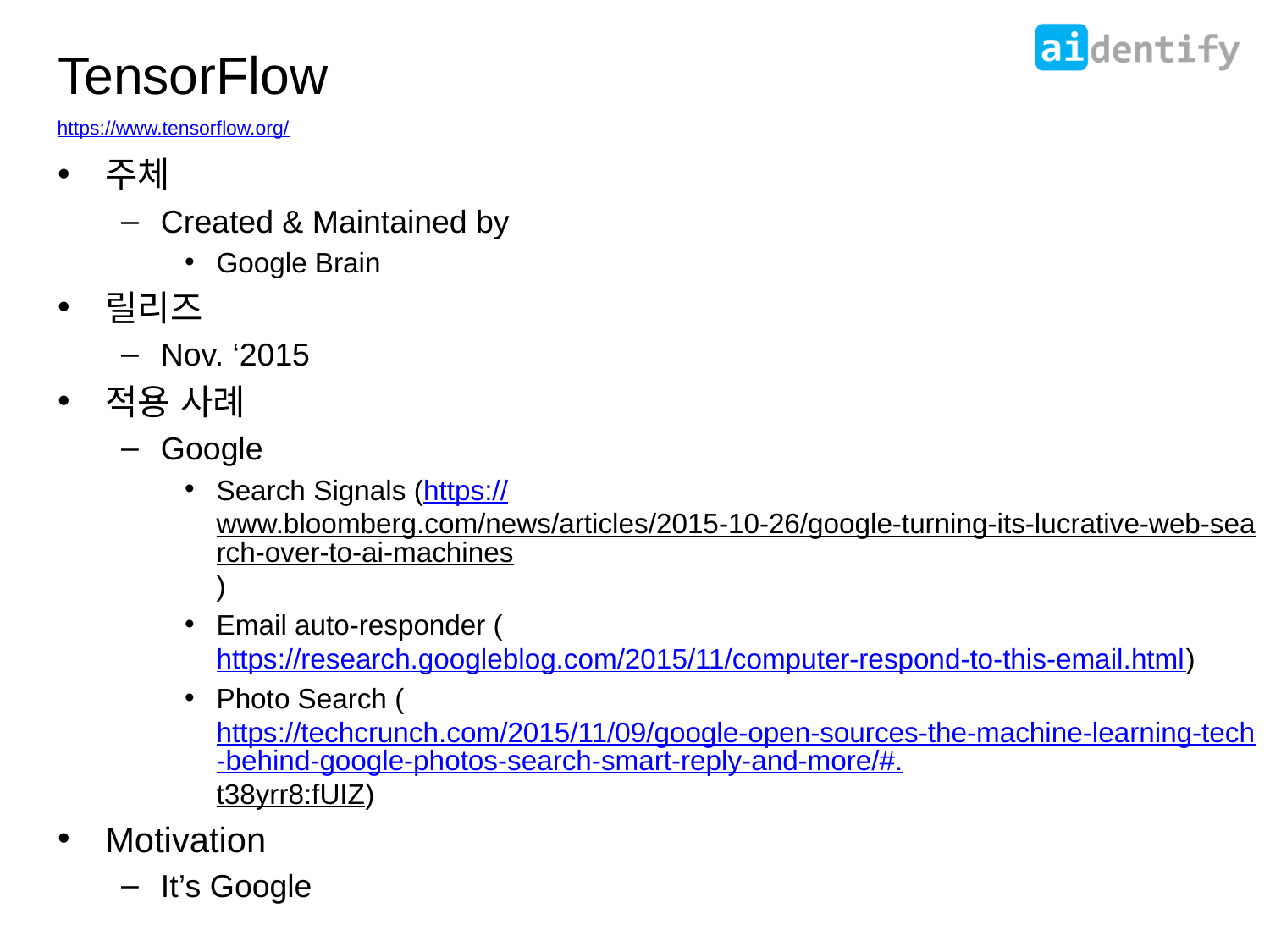

# TensorFlow
https://www.tensorflow.org/
주체
Created & Maintained by
Google Brain
릴리즈
Nov. ‘2015
적용 사례
Google
Search Signals (https://www.bloomberg.com/news/articles/2015-10-26/google-turning-its-lucrative-web-search-over-to-ai-machines)
Email auto-responder (https://research.googleblog.com/2015/11/computer-respond-to-this-email.html)
Photo Search (https://techcrunch.com/2015/11/09/google-open-sources-the-machine-learning-tech-behind-google-photos-search-smart-reply-and-more/#.t38yrr8:fUIZ)
Motivation
It’s Google